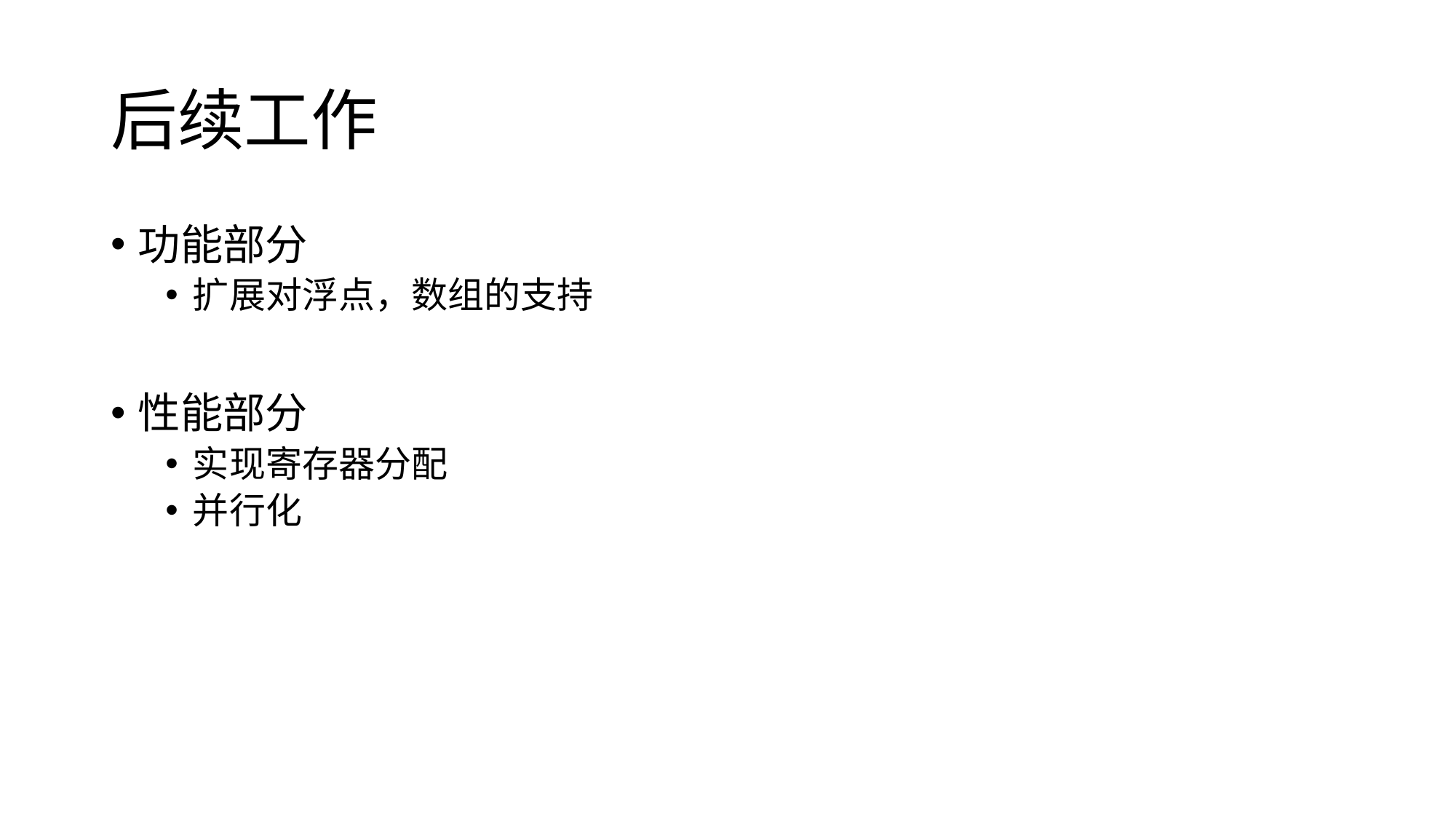

# 后续工作
功能部分
扩展对浮点，数组的支持

性能部分
实现寄存器分配
并行化